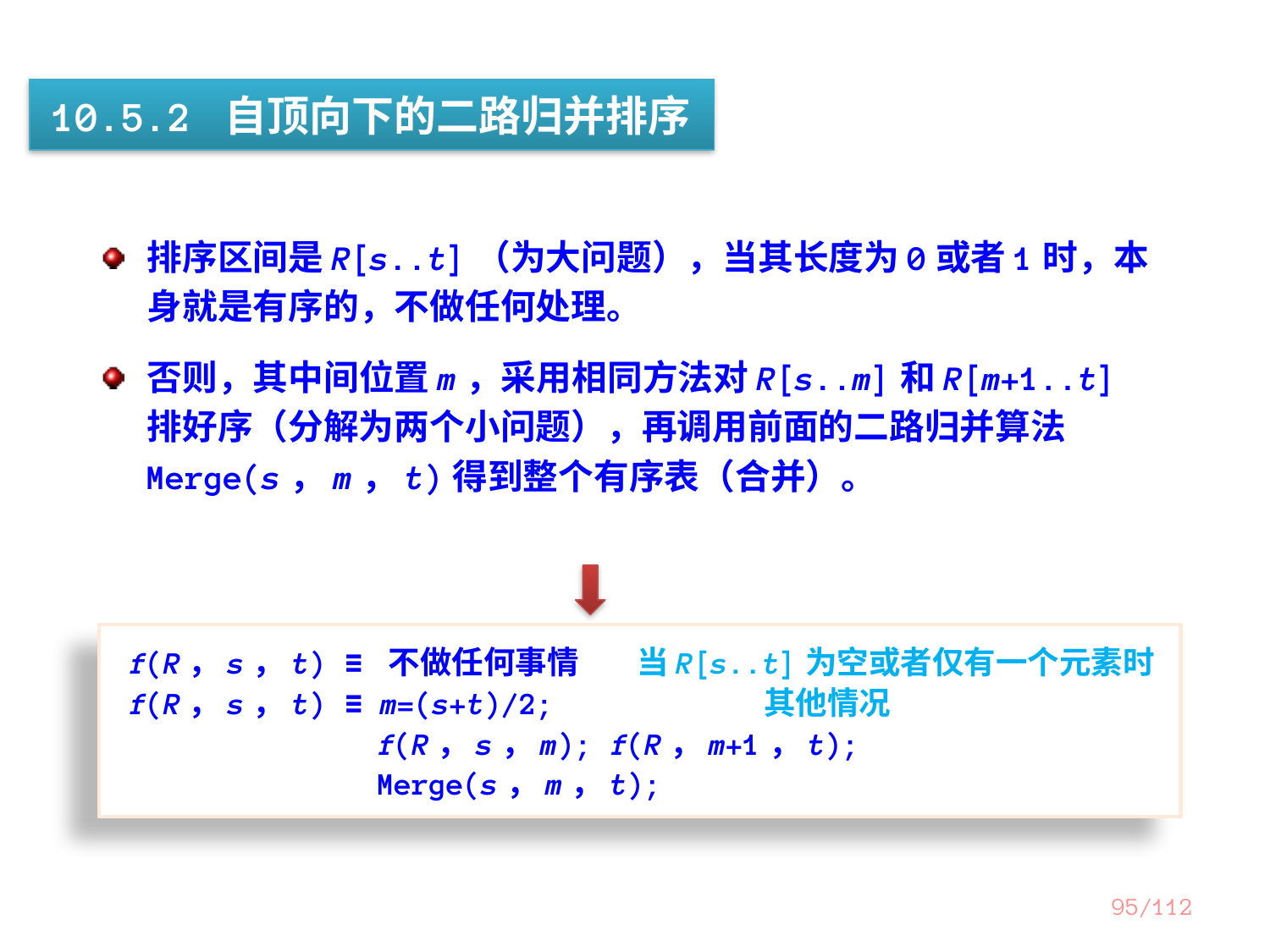

10.5.2 自顶向下的二路归并排序
排序区间是R[s..t]（为大问题），当其长度为0或者1时，本身就是有序的，不做任何处理。
否则，其中间位置m，采用相同方法对R[s..m]和R[m+1..t]排好序（分解为两个小问题），再调用前面的二路归并算法Merge(s，m，t)得到整个有序表（合并）。

f(R，s，t) ≡ 不做任何事情	当R[s..t]为空或者仅有一个元素时
f(R，s，t) ≡ m=(s+t)/2;		其他情况
	       f(R，s，m); f(R，m+1，t);
	       Merge(s，m，t);
95/112